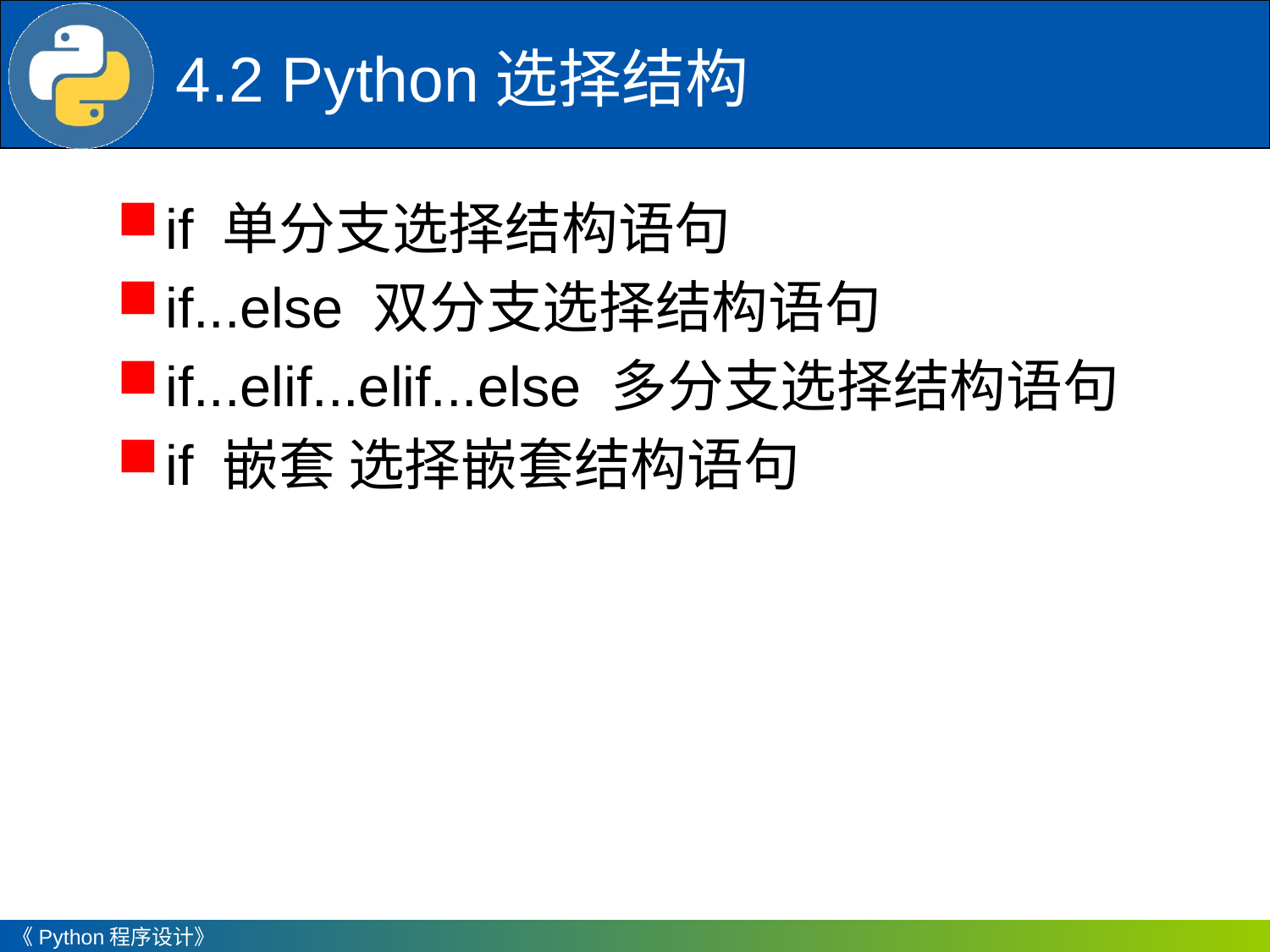

# 4.2 Python选择结构
if 单分支选择结构语句
if...else 双分支选择结构语句
if...elif...elif...else 多分支选择结构语句
if 嵌套 选择嵌套结构语句